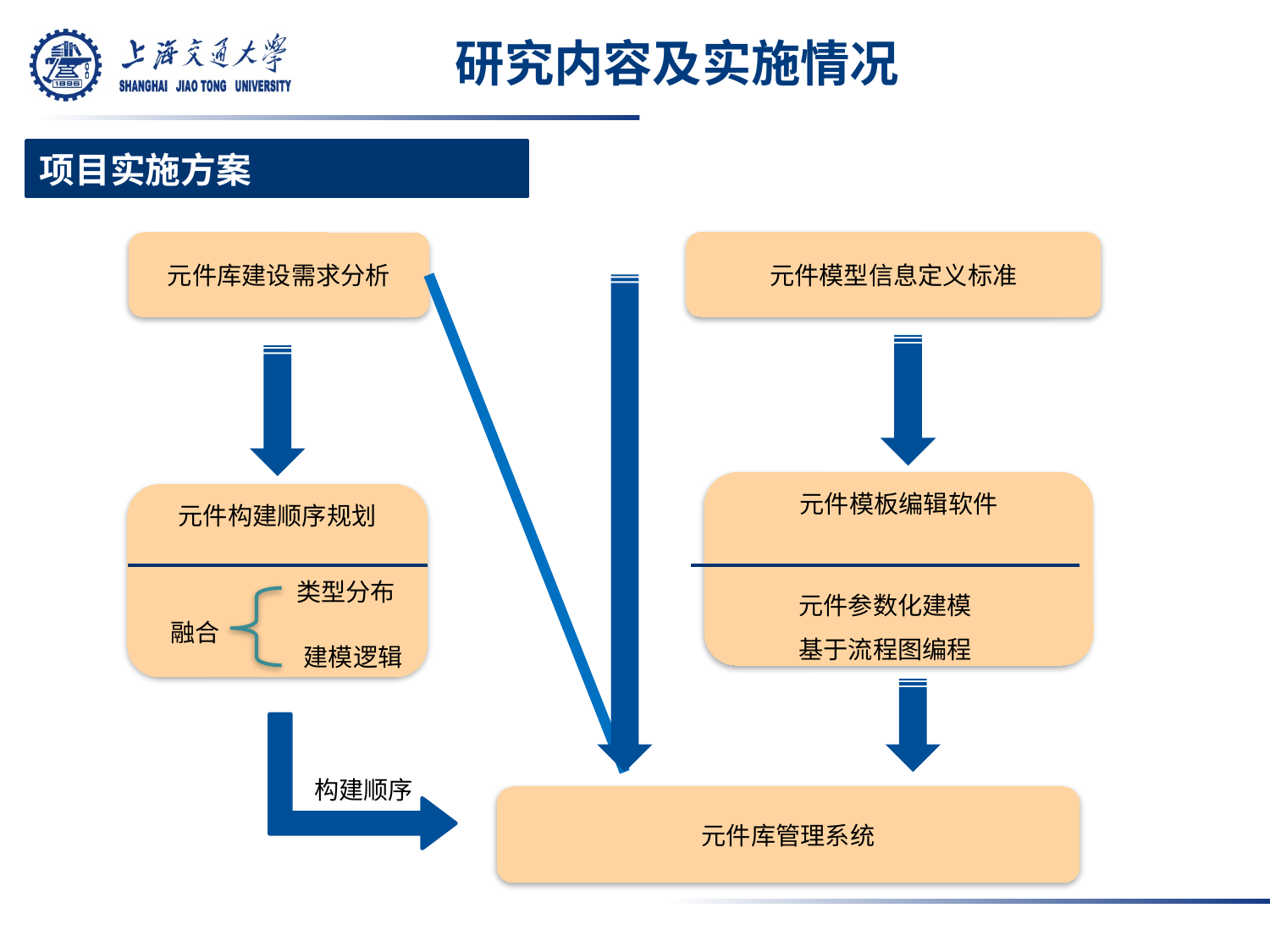

# 研究内容及实施情况
项目实施方案
元件模型信息定义标准
元件库建设需求分析

元件模板编辑软件
元件参数化建模
基于流程图编程
元件构建顺序规划
类型分布
建模逻辑

融合

构建顺序
元件库管理系统